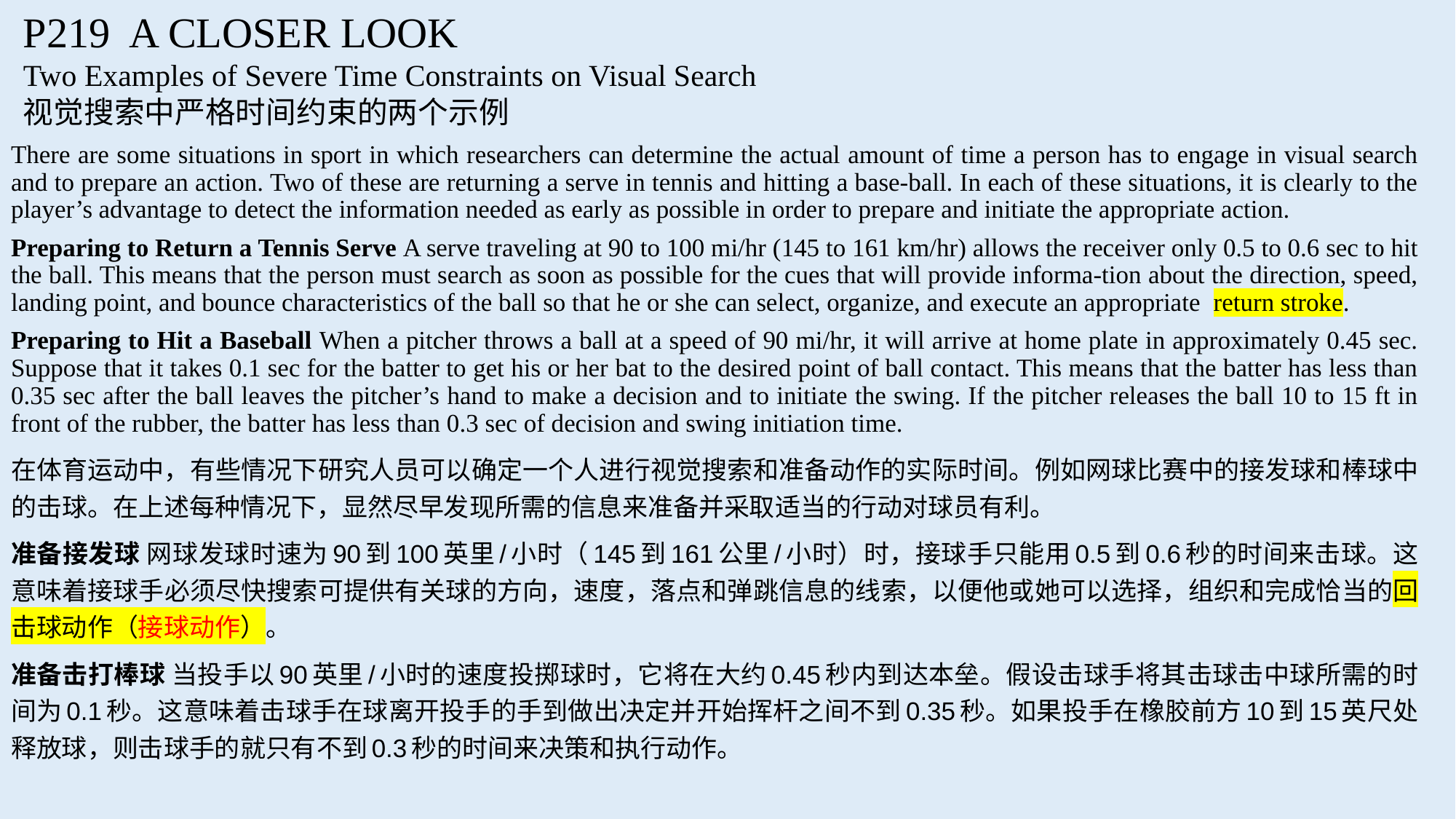

P219  A CLOSER LOOK
Two Examples of Severe Time Constraints on Visual Search
视觉搜索中严格时间约束的两个示例
There are some situations in sport in which researchers can determine the actual amount of time a person has to engage in visual search and to prepare an action. Two of these are returning a serve in tennis and hitting a base-ball. In each of these situations, it is clearly to the player’s advantage to detect the information needed as early as possible in order to prepare and initiate the appropriate action.
Preparing to Return a Tennis Serve A serve traveling at 90 to 100 mi/hr (145 to 161 km/hr) allows the receiver only 0.5 to 0.6 sec to hit the ball. This means that the person must search as soon as possible for the cues that will provide informa-tion about the direction, speed, landing point, and bounce characteristics of the ball so that he or she can select, organize, and execute an appropriate  return stroke.
Preparing to Hit a Baseball When a pitcher throws a ball at a speed of 90 mi/hr, it will arrive at home plate in approximately 0.45 sec. Suppose that it takes 0.1 sec for the batter to get his or her bat to the desired point of ball contact. This means that the batter has less than 0.35 sec after the ball leaves the pitcher’s hand to make a decision and to initiate the swing. If the pitcher releases the ball 10 to 15 ft in front of the rubber, the batter has less than 0.3 sec of decision and swing initiation time.
在体育运动中，有些情况下研究人员可以确定一个人进行视觉搜索和准备动作的实际时间。例如网球比赛中的接发球和棒球中的击球。在上述每种情况下，显然尽早发现所需的信息来准备并采取适当的行动对球员有利。
准备接发球 网球发球时速为90到100英里/小时（145到161公里/小时）时，接球手只能用0.5到0.6秒的时间来击球。这意味着接球手必须尽快搜索可提供有关球的方向，速度，落点和弹跳信息的线索，以便他或她可以选择，组织和完成恰当的回击球动作（接球动作）。
准备击打棒球 当投手以90英里/小时的速度投掷球时，它将在大约0.45秒内到达本垒。假设击球手将其击球击中球所需的时间为0.1秒。这意味着击球手在球离开投手的手到做出决定并开始挥杆之间不到0.35秒。如果投手在橡胶前方10到15英尺处释放球，则击球手的就只有不到0.3秒的时间来决策和执行动作。